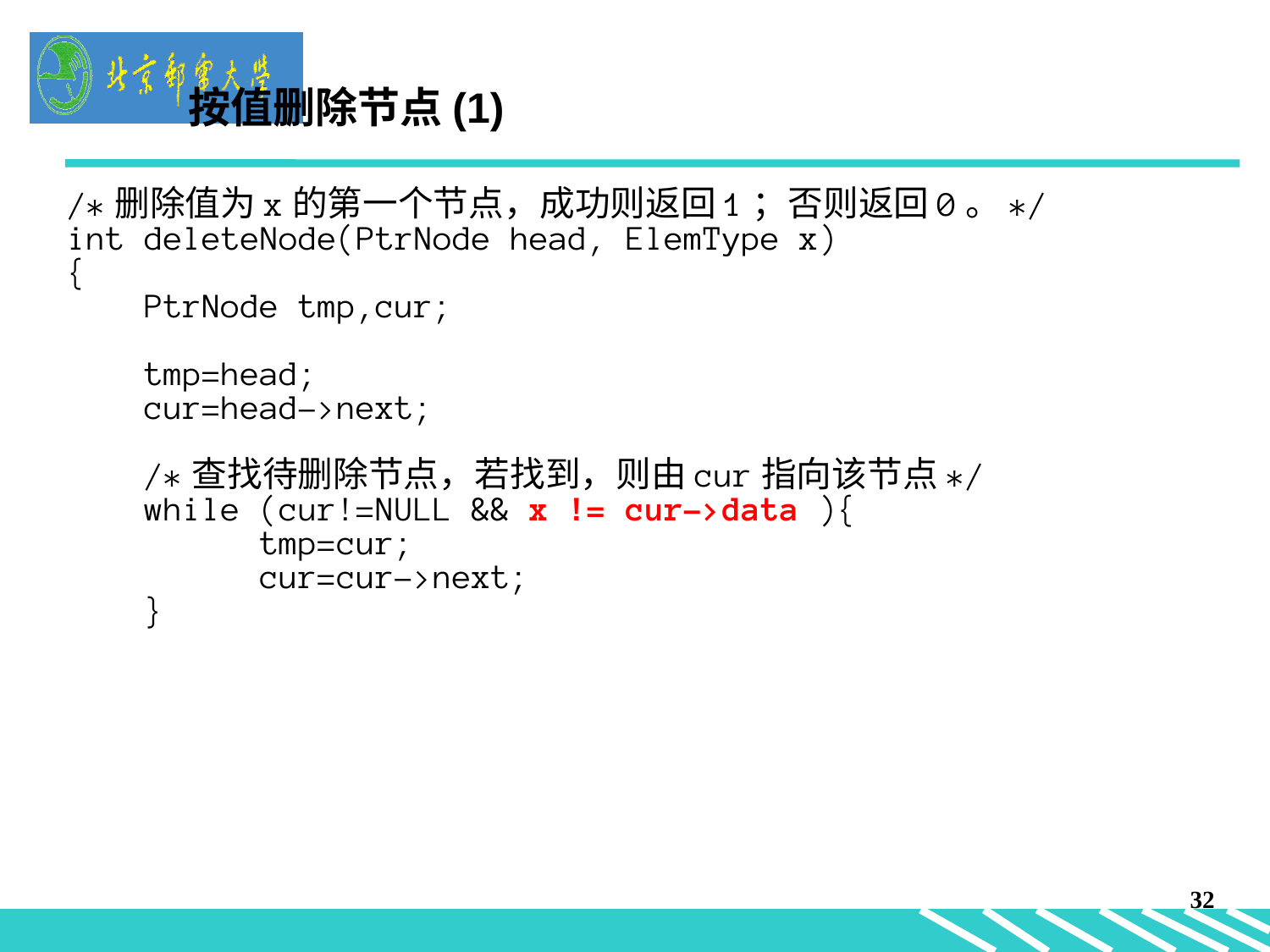

按值删除节点(1)
/*删除值为x的第一个节点，成功则返回1；否则返回0。*/
int deleteNode(PtrNode head, ElemType x)
{
    PtrNode tmp,cur;

    tmp=head;
    cur=head->next;

    /*查找待删除节点，若找到，则由cur指向该节点*/
    while (cur!=NULL && x != cur->data ){
          tmp=cur;
          cur=cur->next;
    }

32